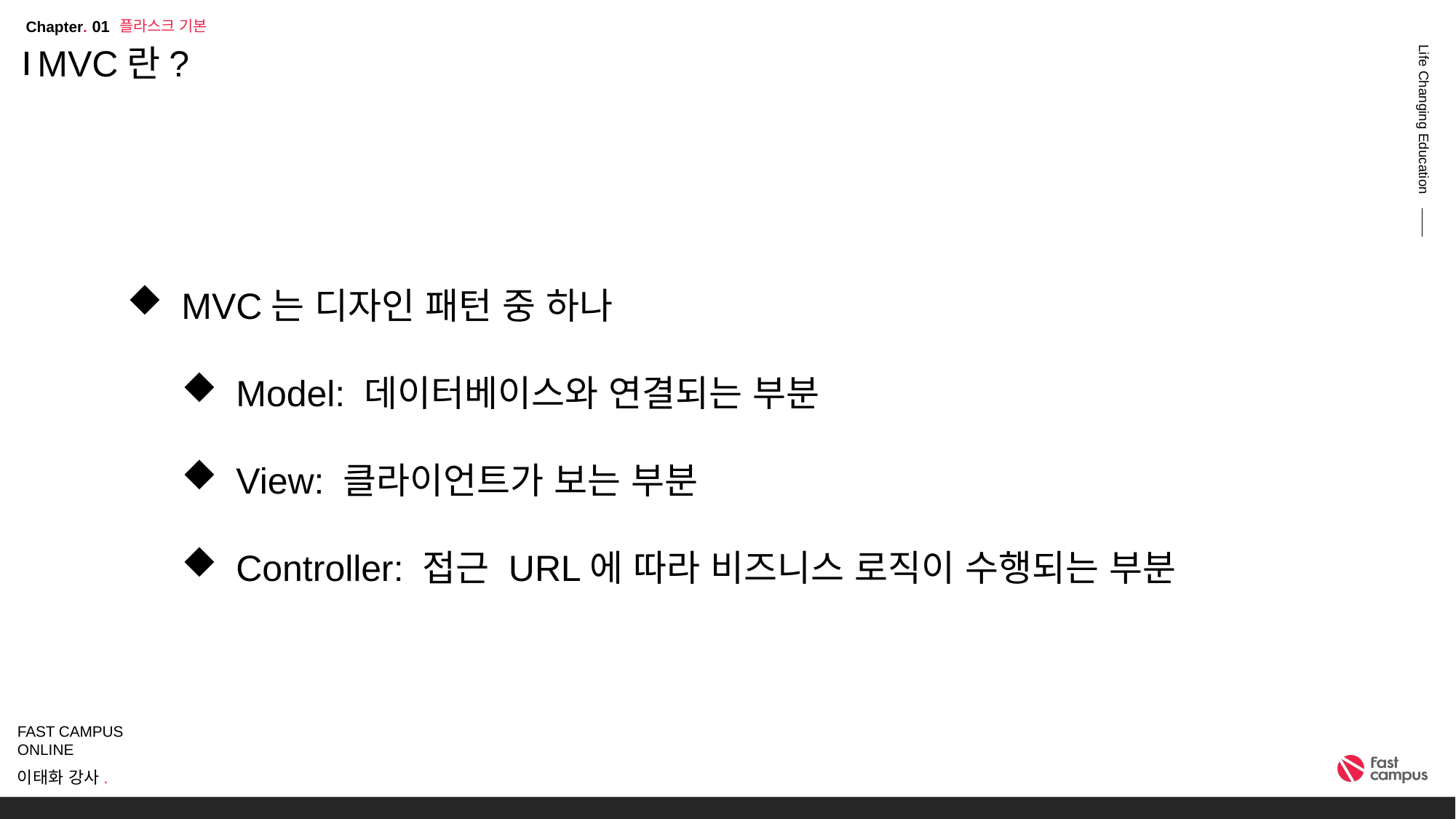

플라스크 기본
01
# MVC란?
MVC는 디자인 패턴 중 하나
Model: 데이터베이스와 연결되는 부분
View: 클라이언트가 보는 부분
Controller: 접근 URL에 따라 비즈니스 로직이 수행되는 부분